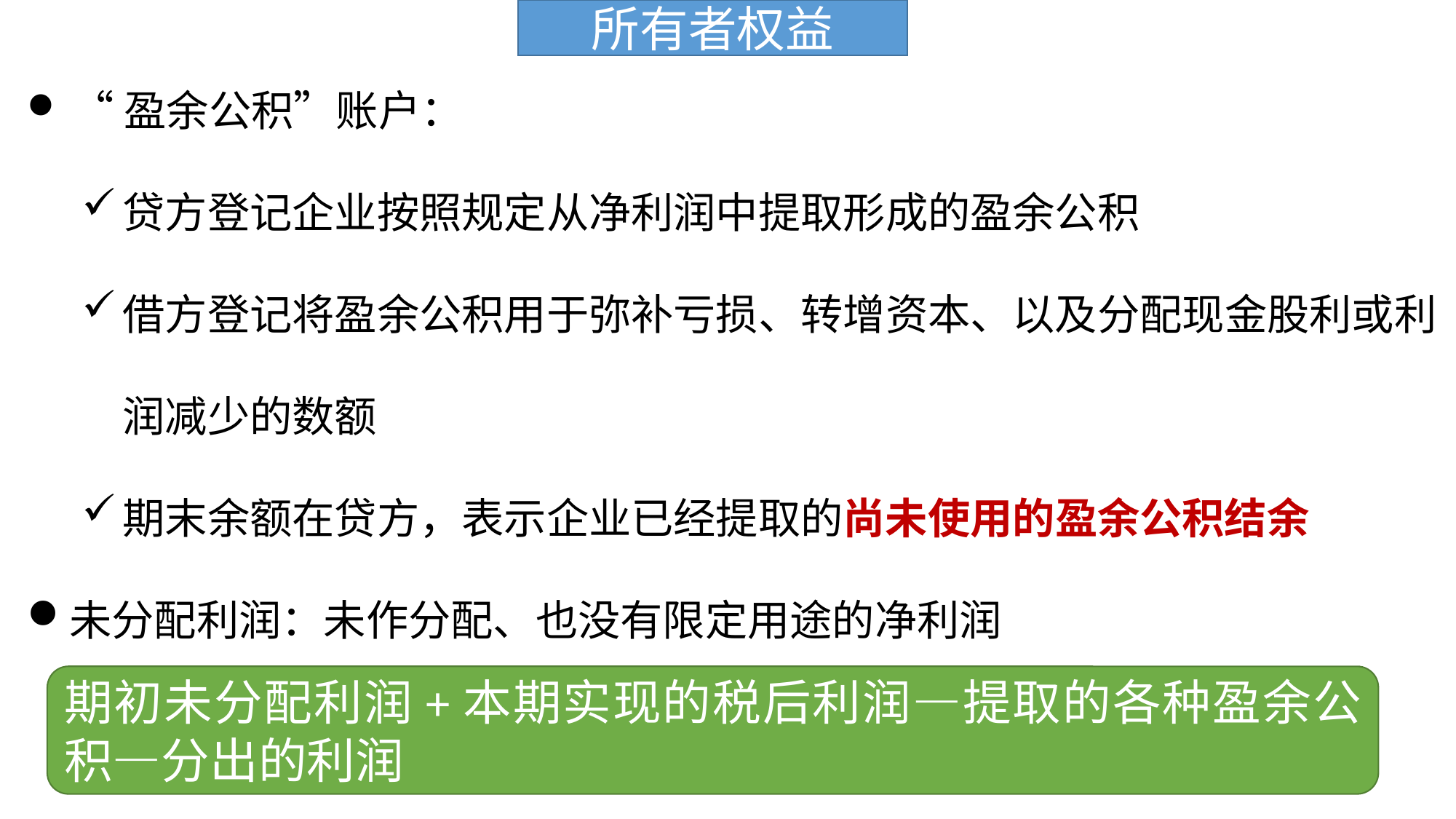

所有者权益
 “盈余公积”账户：
贷方登记企业按照规定从净利润中提取形成的盈余公积
借方登记将盈余公积用于弥补亏损、转增资本、以及分配现金股利或利润减少的数额
期末余额在贷方，表示企业已经提取的尚未使用的盈余公积结余
未分配利润：未作分配、也没有限定用途的净利润

期初未分配利润+本期实现的税后利润—提取的各种盈余公积—分出的利润